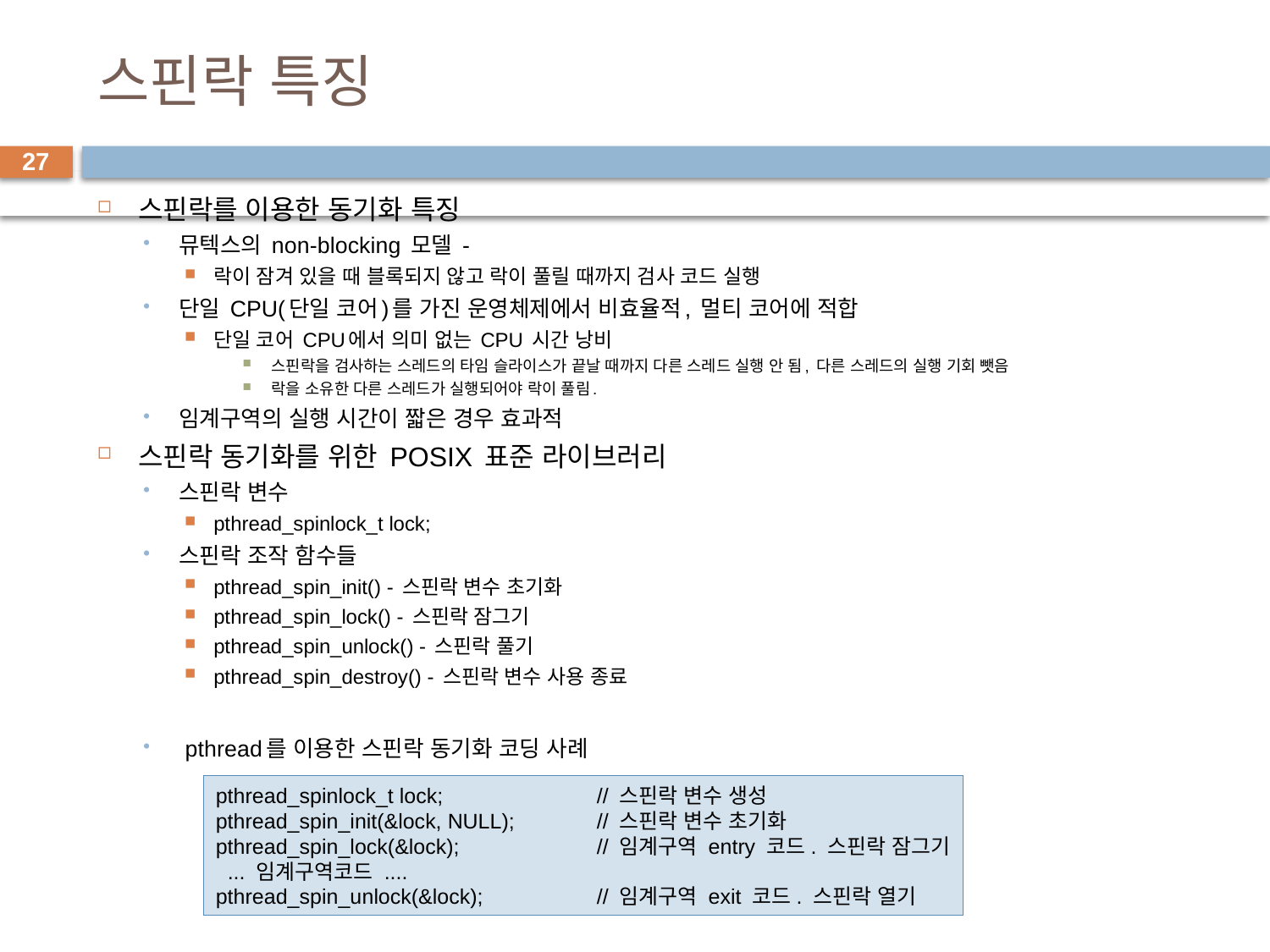

# 스핀락 특징
27
스핀락를 이용한 동기화 특징
뮤텍스의 non-blocking 모델 -
락이 잠겨 있을 때 블록되지 않고 락이 풀릴 때까지 검사 코드 실행
단일 CPU(단일 코어)를 가진 운영체제에서 비효율적, 멀티 코어에 적합
단일 코어 CPU에서 의미 없는 CPU 시간 낭비
스핀락을 검사하는 스레드의 타임 슬라이스가 끝날 때까지 다른 스레드 실행 안 됨, 다른 스레드의 실행 기회 뺏음
락을 소유한 다른 스레드가 실행되어야 락이 풀림.
임계구역의 실행 시간이 짧은 경우 효과적
스핀락 동기화를 위한 POSIX 표준 라이브러리
스핀락 변수
pthread_spinlock_t lock;
스핀락 조작 함수들
pthread_spin_init() - 스핀락 변수 초기화
pthread_spin_lock() - 스핀락 잠그기
pthread_spin_unlock() - 스핀락 풀기
pthread_spin_destroy() - 스핀락 변수 사용 종료

 pthread를 이용한 스핀락 동기화 코딩 사례
pthread_spinlock_t lock;		// 스핀락 변수 생성
pthread_spin_init(&lock, NULL); 	// 스핀락 변수 초기화
pthread_spin_lock(&lock); 		// 임계구역 entry 코드. 스핀락 잠그기
  ... 임계구역코드 ....
pthread_spin_unlock(&lock); 	// 임계구역 exit 코드. 스핀락 열기